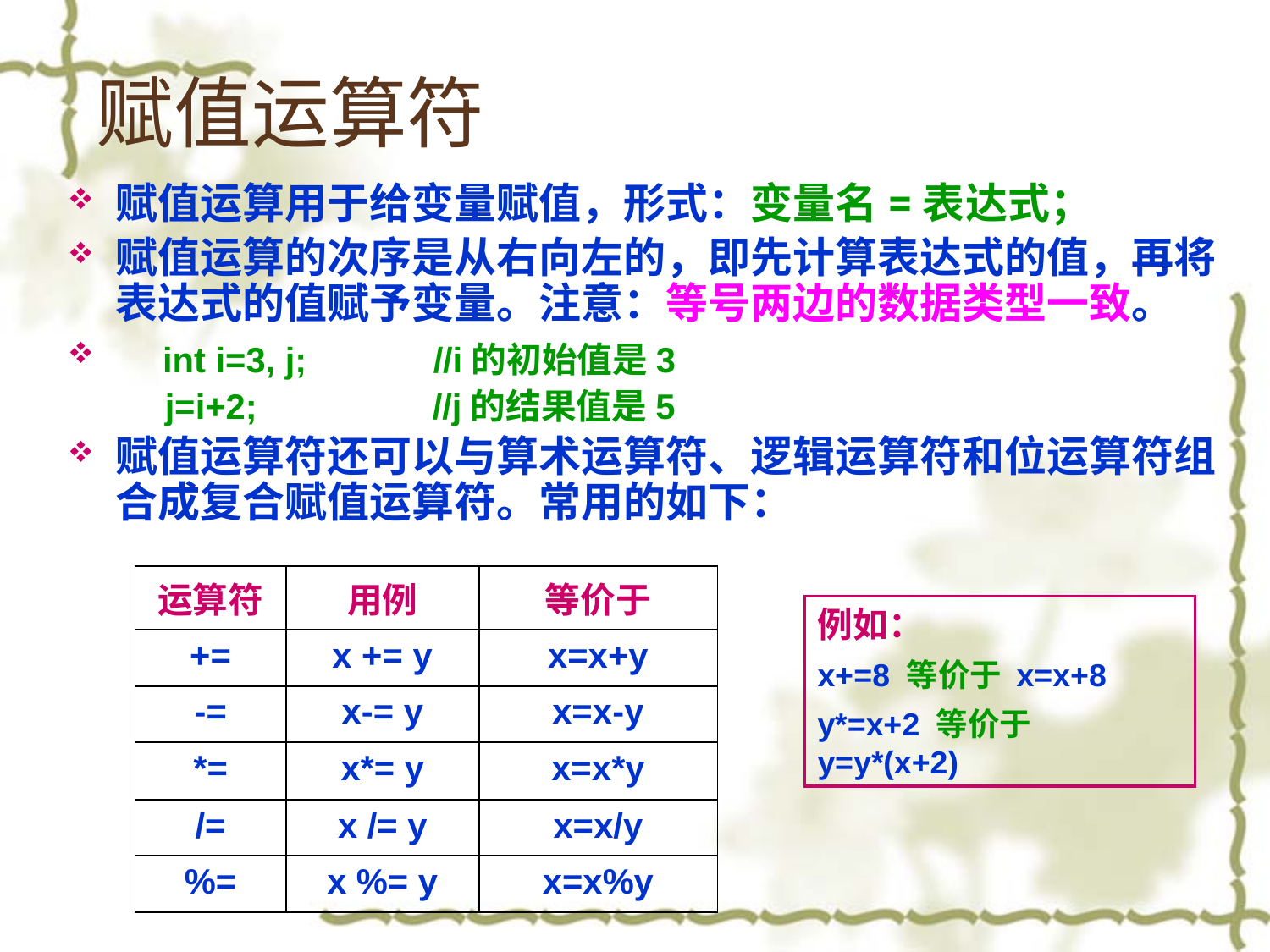

# 赋值运算符
赋值运算用于给变量赋值，形式：变量名=表达式；
赋值运算的次序是从右向左的，即先计算表达式的值，再将表达式的值赋予变量。注意：等号两边的数据类型一致。
    int i=3, j;             //i的初始值是3
          j=i+2;                  //j的结果值是5
赋值运算符还可以与算术运算符、逻辑运算符和位运算符组合成复合赋值运算符。常用的如下：
| 运算符 | 用例 | 等价于 |
| --- | --- | --- |
| += | x += y | x=x+y |
| -= | x-= y | x=x-y |
| \*= | x\*= y | x=x\*y |
| /= | x /= y | x=x/y |
| %= | x %= y | x=x%y |
例如：
x+=8 等价于 x=x+8
y*=x+2 等价于 y=y*(x+2)